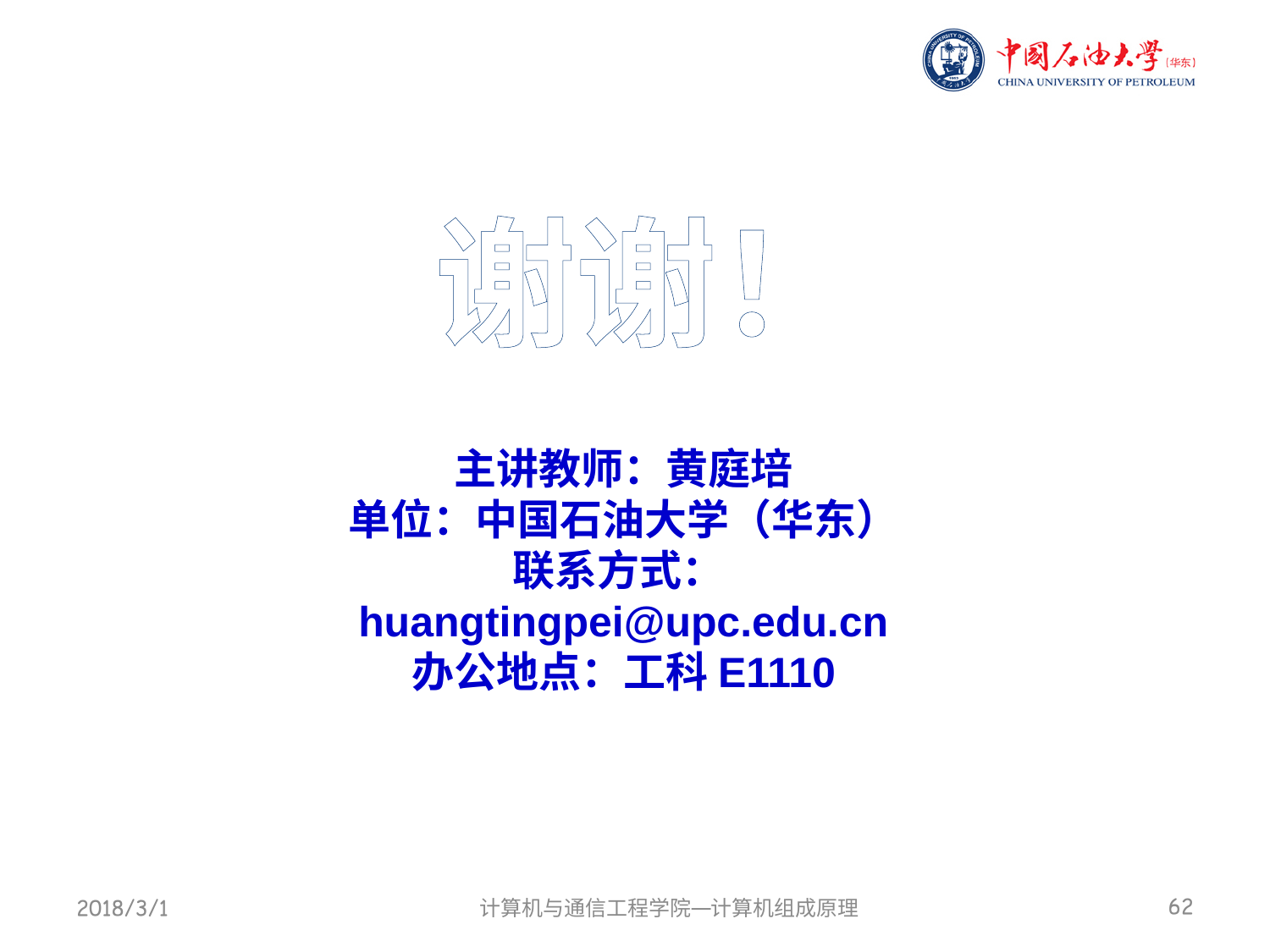

谢谢！
主讲教师：黄庭培
单位：中国石油大学（华东）
联系方式：huangtingpei@upc.edu.cn
办公地点：工科E1110

2018/3/1
计算机与通信工程学院—计算机组成原理
62